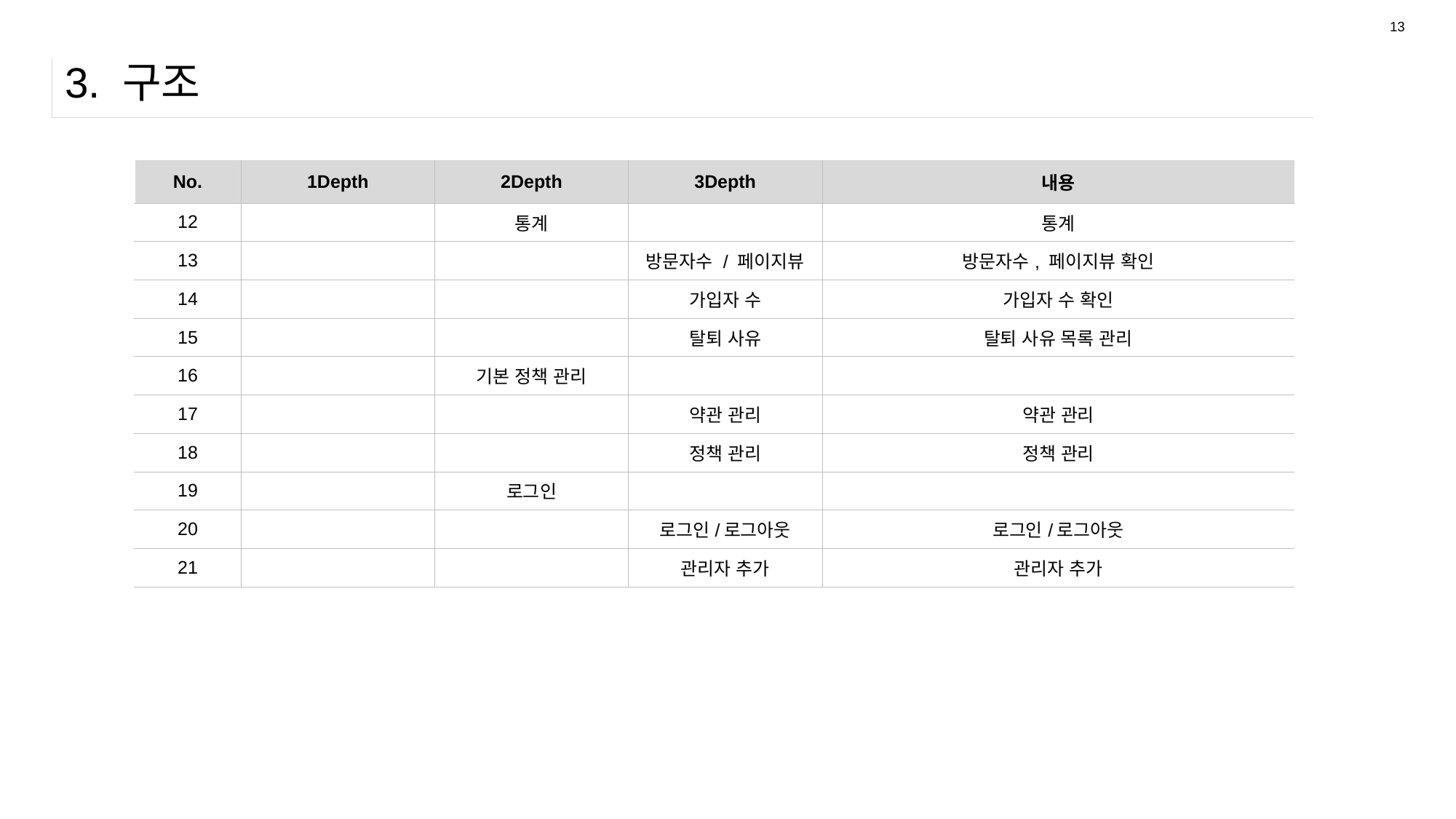

13
# 3. 구조
| No. | 1Depth | 2Depth | 3Depth | 내용 |
| --- | --- | --- | --- | --- |
| 12 |  | 통계 |  | 통계 |
| 13 |  |  | 방문자수 / 페이지뷰 | 방문자수, 페이지뷰 확인 |
| 14 |  |  | 가입자 수 | 가입자 수 확인 |
| 15 |  |  | 탈퇴 사유 | 탈퇴 사유 목록 관리 |
| 16 |  | 기본 정책 관리 |  |  |
| 17 |  |  | 약관 관리 | 약관 관리 |
| 18 |  |  | 정책 관리 | 정책 관리 |
| 19 |  | 로그인 |  |  |
| 20 |  |  | 로그인/로그아웃 | 로그인/로그아웃 |
| 21 |  |  | 관리자 추가 | 관리자 추가 |